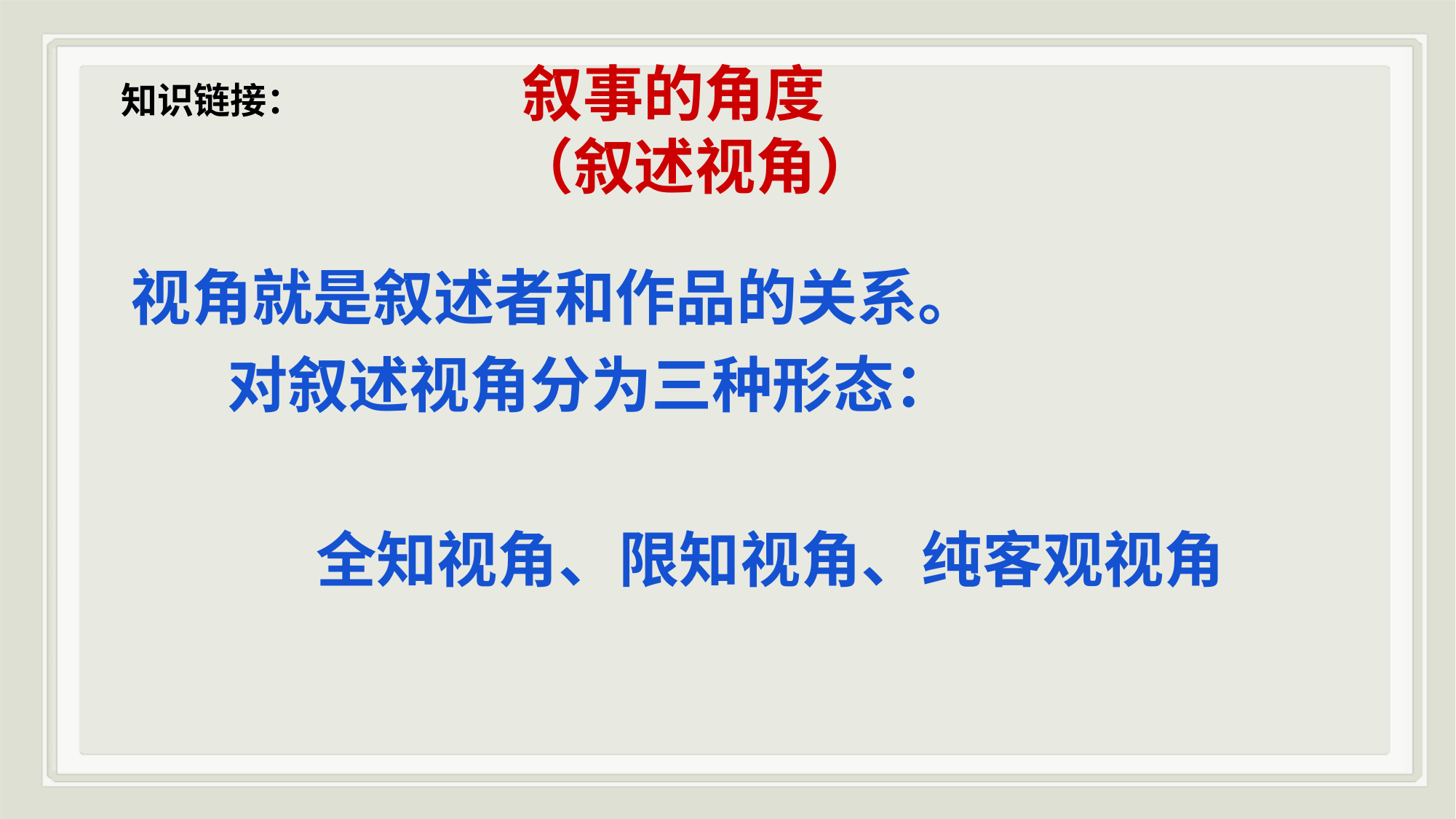

叙事的角度
  （叙述视角）

知识链接：
 视角就是叙述者和作品的关系。
        对叙述视角分为三种形态：

    全知视角、限知视角、纯客观视角